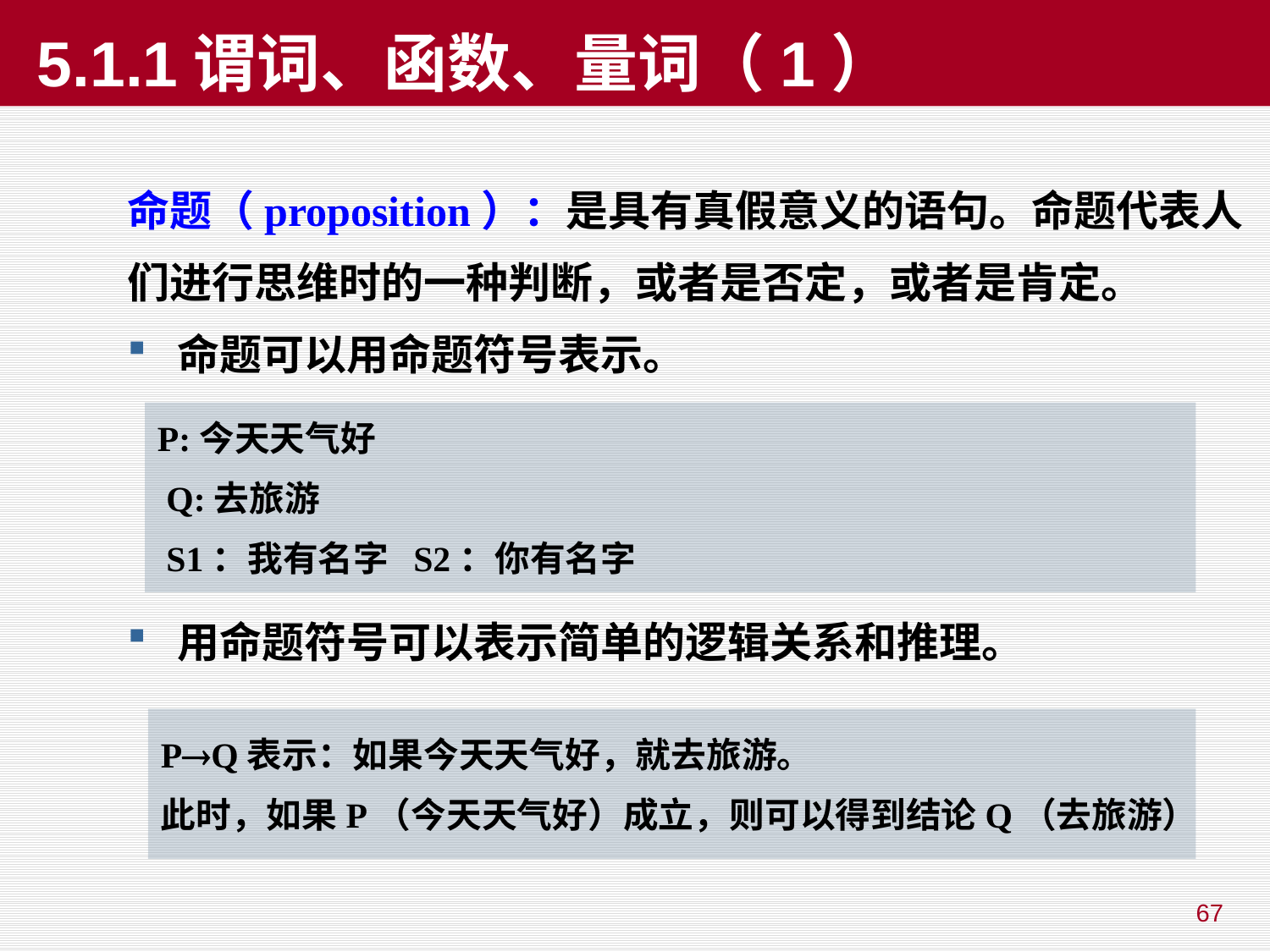

# 5.1.1谓词、函数、量词（1）
命题（proposition）：是具有真假意义的语句。命题代表人
们进行思维时的一种判断，或者是否定，或者是肯定。
 命题可以用命题符号表示。

 用命题符号可以表示简单的逻辑关系和推理。

P:今天天气好
 Q:去旅游
 S1：我有名字  S2：你有名字
P→Q表示：如果今天天气好，就去旅游。
此时，如果P（今天天气好）成立，则可以得到结论Q（去旅游）
67